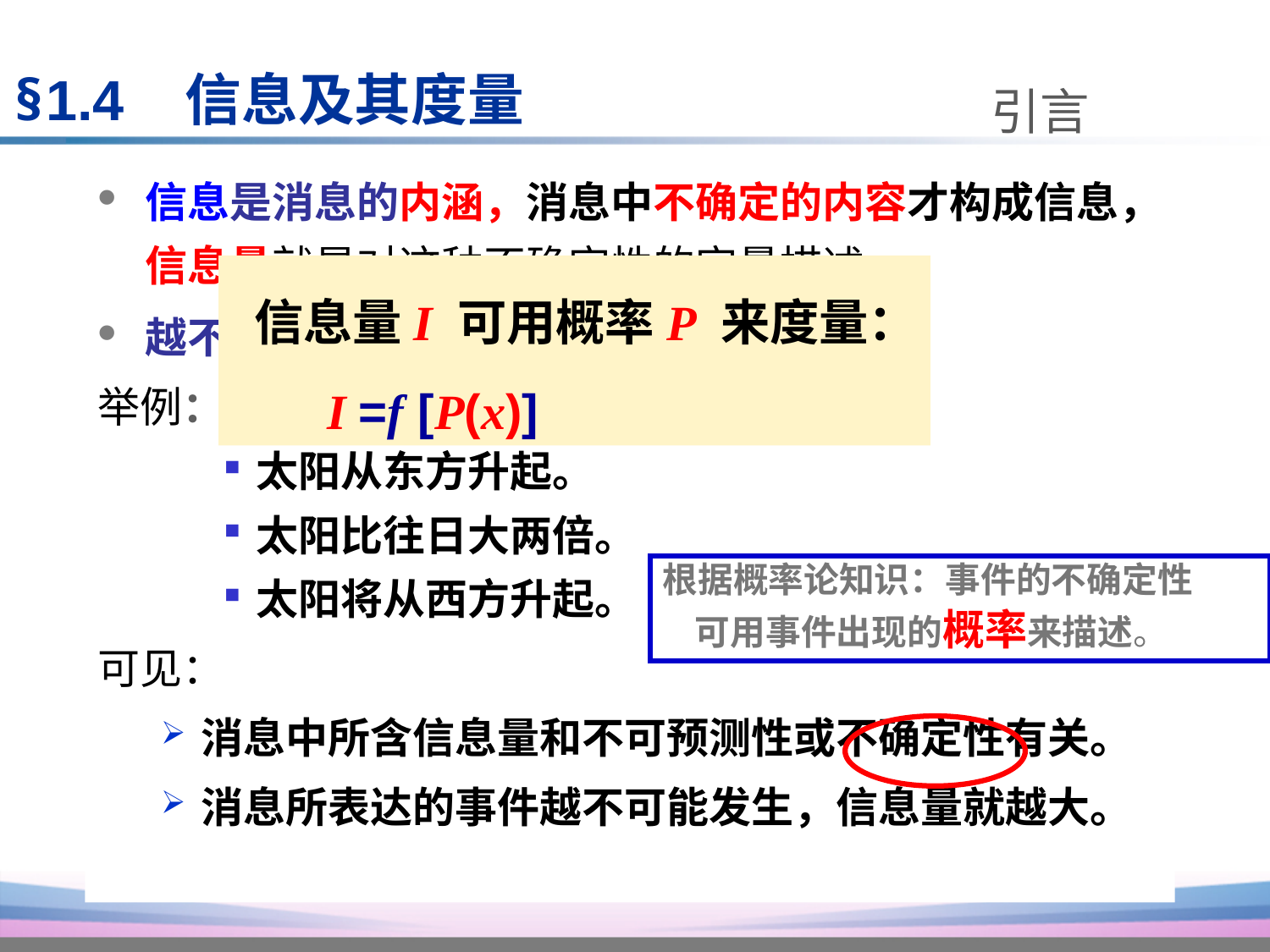

§1.4   信息及其度量
引言
信息是消息的内涵，消息中不确定的内容才构成信息，信息量就是对这种不确定性的定量描述。
越不可能发生的事情，带来的信息将越多。
举例：
太阳从东方升起。
太阳比往日大两倍。
太阳将从西方升起。
可见：
消息中所含信息量和不可预测性或不确定性有关。
消息所表达的事件越不可能发生，信息量就越大。
 信息量I 可用概率P 来度量：
       I =f [P(x)]
根据概率论知识：事件的不确定性
   可用事件出现的概率来描述。